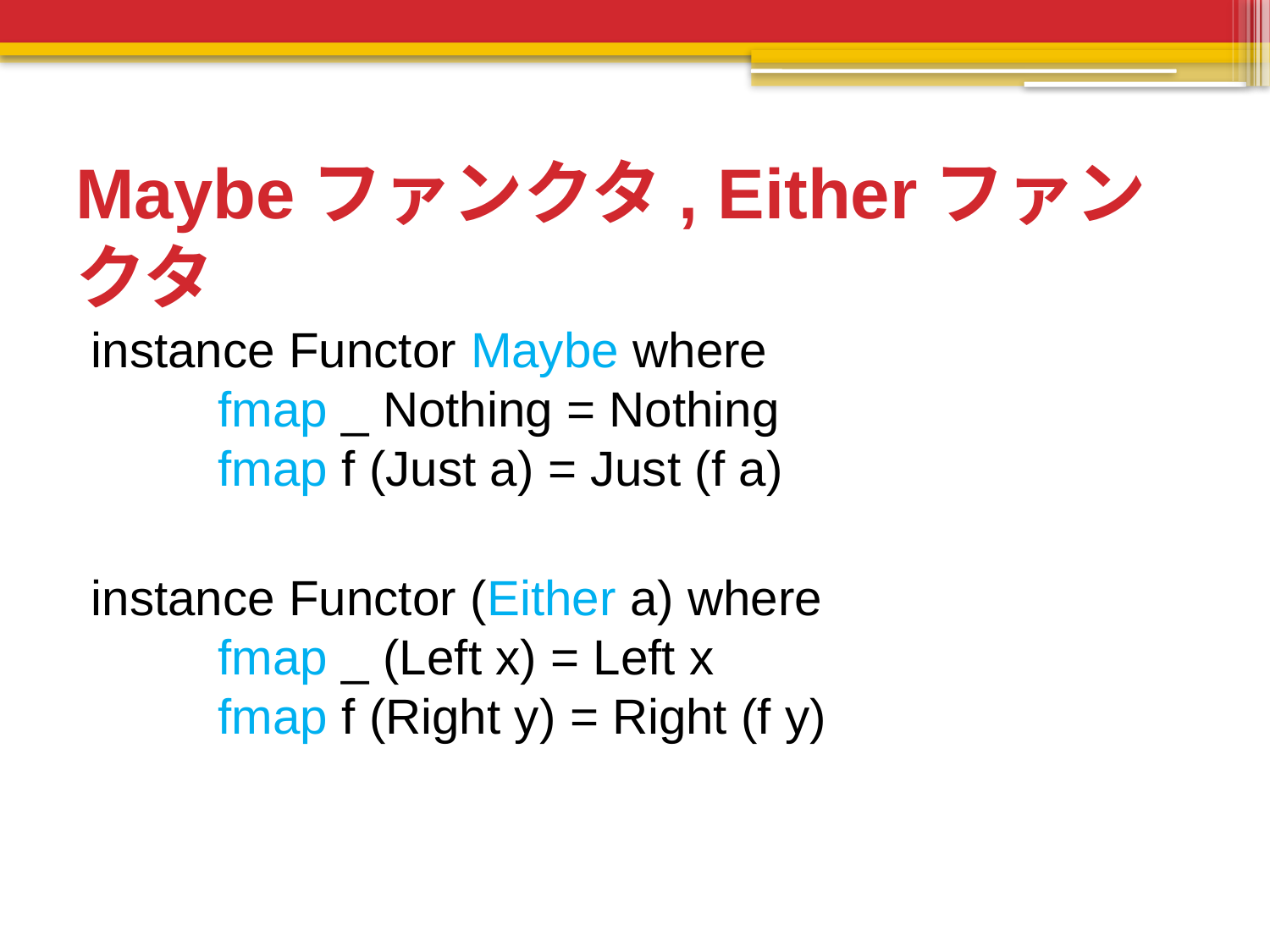

# Maybeファンクタ, Eitherファンクタ
instance Functor Maybe where
	fmap _ Nothing = Nothing
	fmap f (Just a) = Just (f a)

instance Functor (Either a) where
	fmap _ (Left x) = Left x
	fmap f (Right y) = Right (f y)